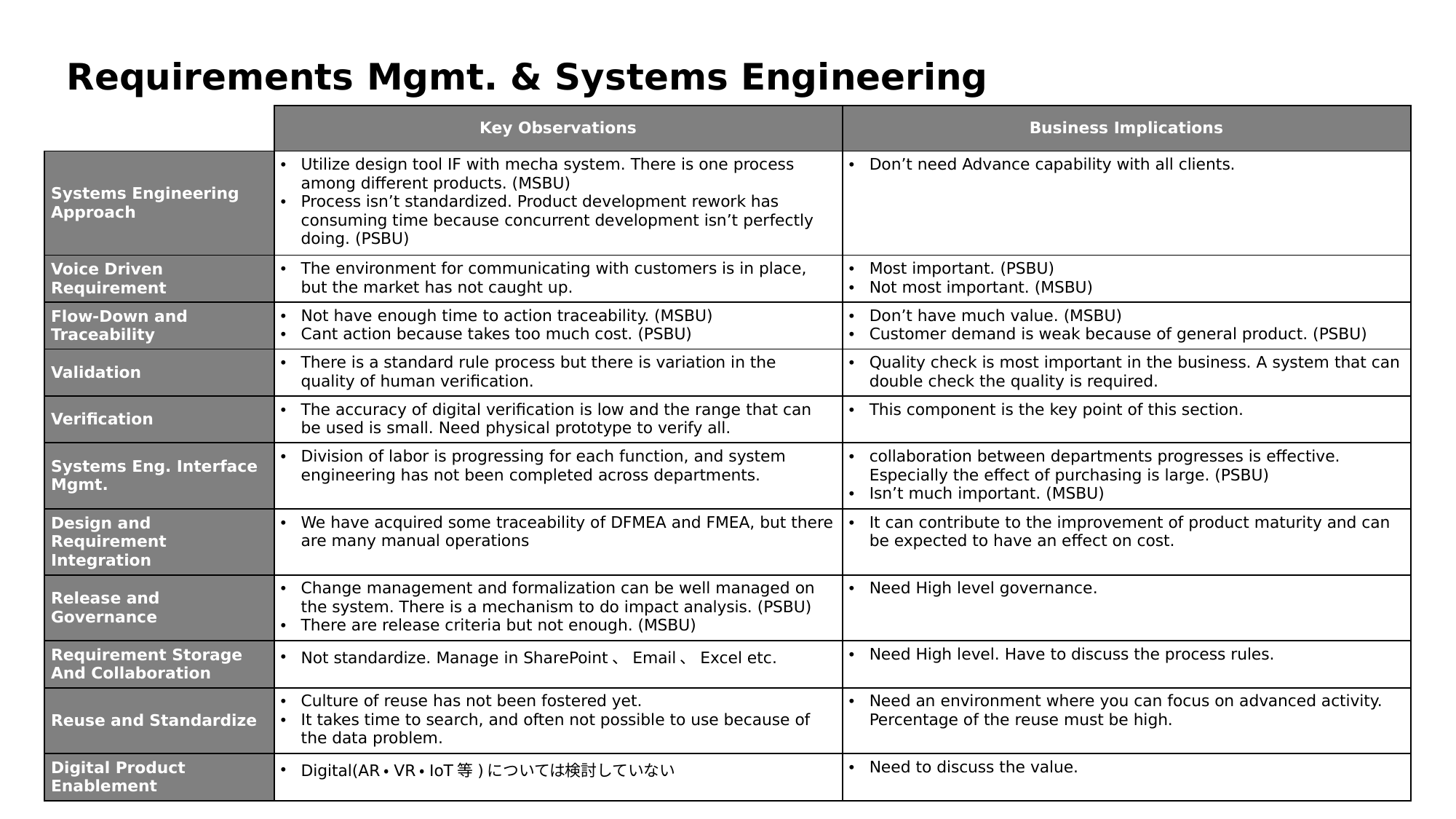

Requirements Mgmt. & Systems Engineering
|  | Key Observations | Business Implications |
| --- | --- | --- |
| Systems Engineering Approach | Utilize design tool IF with mecha system. There is one process among different products. (MSBU) Process isn’t standardized. Product development rework has consuming time because concurrent development isn’t perfectly doing. (PSBU) | Don’t need Advance capability with all clients. |
| Voice Driven Requirement | The environment for communicating with customers is in place, but the market has not caught up. | Most important. (PSBU) Not most important. (MSBU) |
| Flow-Down and Traceability | Not have enough time to action traceability. (MSBU) Cant action because takes too much cost. (PSBU) | Don’t have much value. (MSBU) Customer demand is weak because of general product. (PSBU) |
| Validation | There is a standard rule process but there is variation in the quality of human verification. | Quality check is most important in the business. A system that can double check the quality is required. |
| Verification | The accuracy of digital verification is low and the range that can be used is small. Need physical prototype to verify all. | This component is the key point of this section. |
| Systems Eng. Interface Mgmt. | Division of labor is progressing for each function, and system engineering has not been completed across departments. | collaboration between departments progresses is effective. Especially the effect of purchasing is large. (PSBU) Isn’t much important. (MSBU) |
| Design and Requirement Integration | We have acquired some traceability of DFMEA and FMEA, but there are many manual operations | It can contribute to the improvement of product maturity and can be expected to have an effect on cost. |
| Release and Governance | Change management and formalization can be well managed on the system. There is a mechanism to do impact analysis. (PSBU) There are release criteria but not enough. (MSBU) | Need High level governance. |
| Requirement Storage And Collaboration | Not standardize. Manage in SharePoint、Email、Excel etc. | Need High level. Have to discuss the process rules. |
| Reuse and Standardize | Culture of reuse has not been fostered yet. It takes time to search, and often not possible to use because of the data problem. | Need an environment where you can focus on advanced activity. Percentage of the reuse must be high. |
| Digital Product Enablement | Digital(AR・VR・IoT等)については検討していない | Need to discuss the value. |